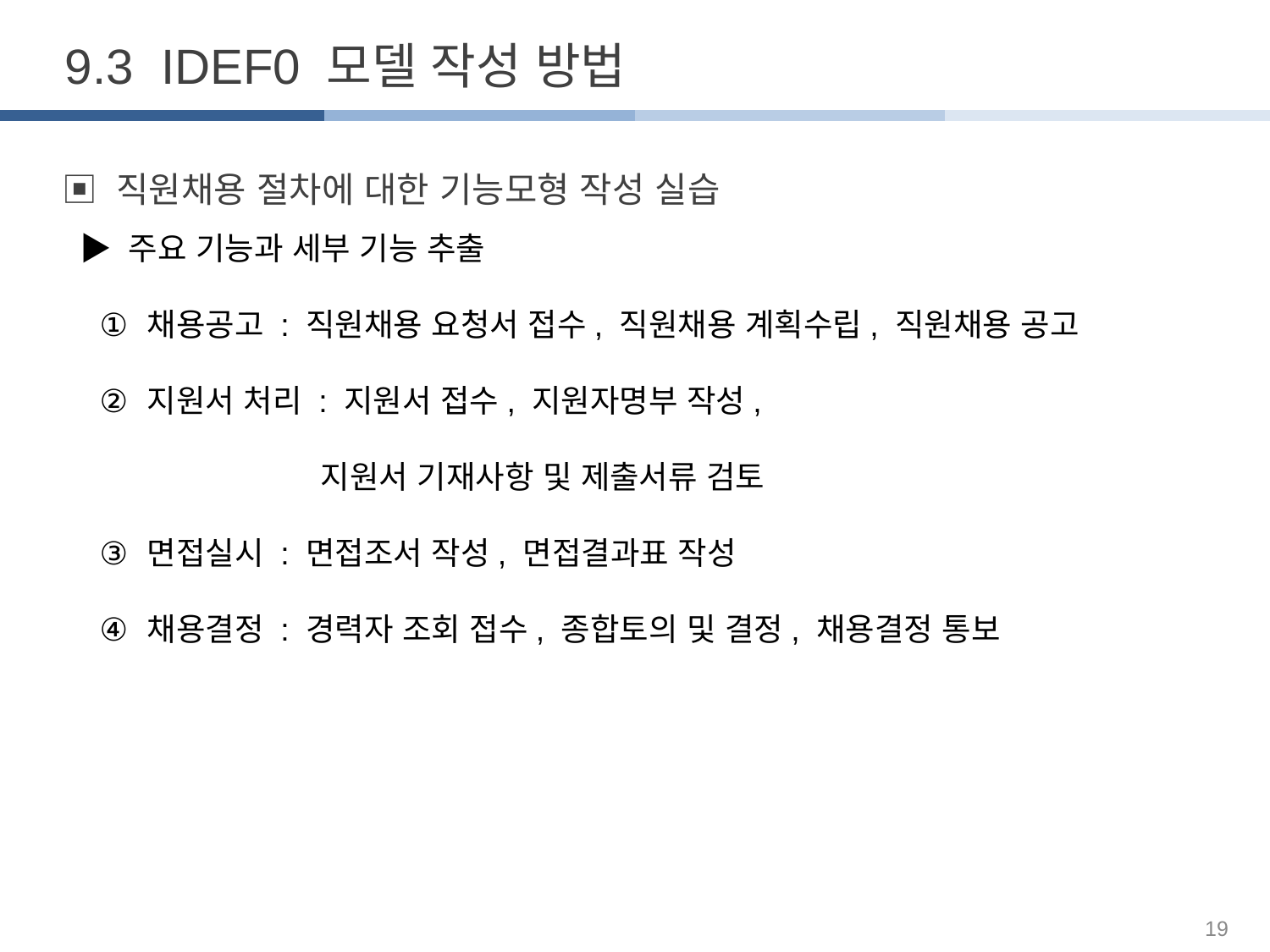

9.3  IDEF0 모델 작성 방법
▣ 직원채용 절차에 대한 기능모형 작성 실습
  ▶ 주요 기능과 세부 기능 추출
채용공고 : 직원채용 요청서 접수, 직원채용 계획수립, 직원채용 공고
지원서 처리 : 지원서 접수, 지원자명부 작성,
                        지원서 기재사항 및 제출서류 검토
면접실시 : 면접조서 작성, 면접결과표 작성
채용결정 : 경력자 조회 접수, 종합토의 및 결정, 채용결정 통보

19